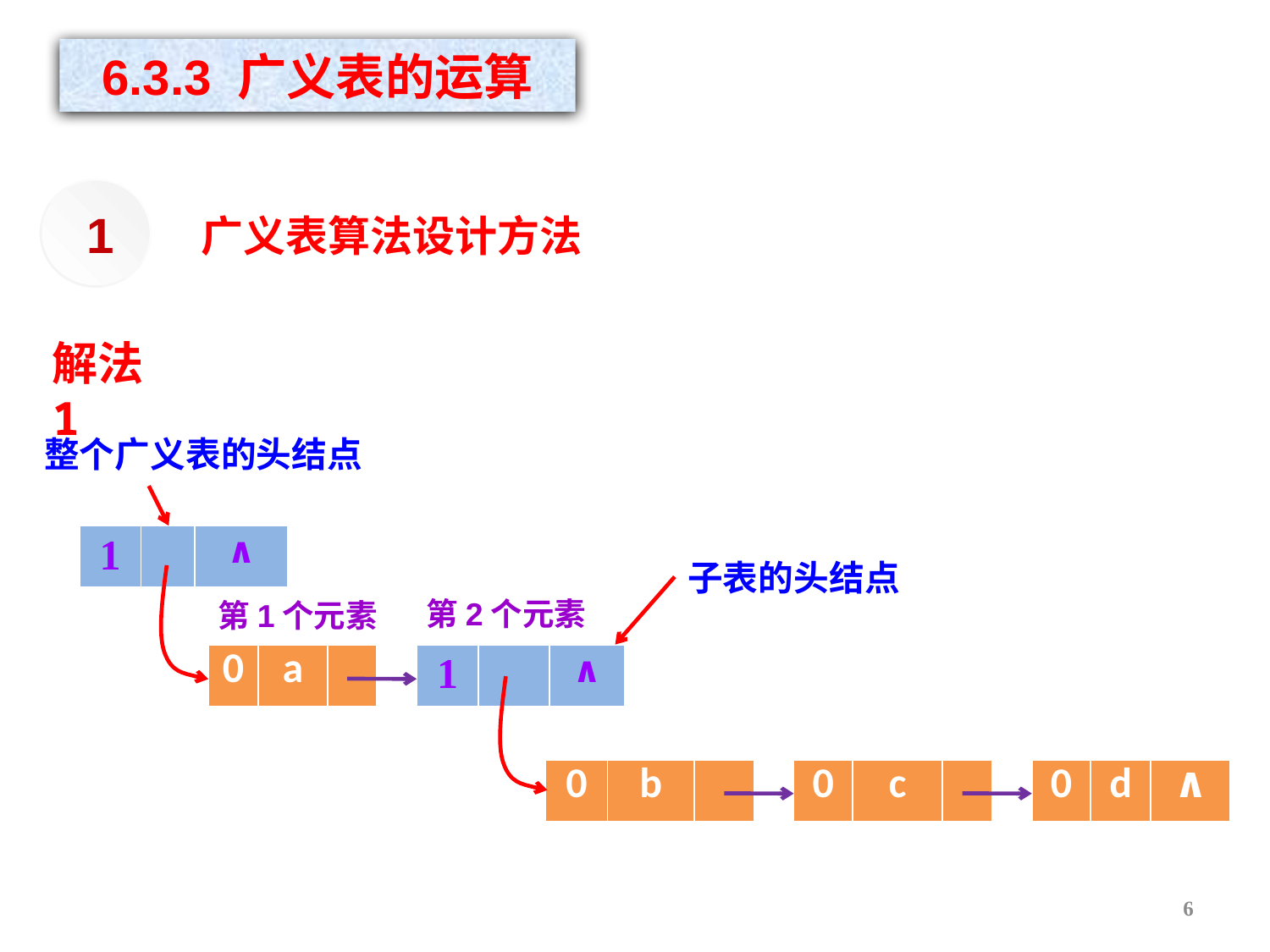

6.3.3 广义表的运算

1
 广义表算法设计方法
解法1
整个广义表的头结点
| 1 |  | ∧ |
| --- | --- | --- |
子表的头结点

第2个元素
第1个元素
| 0 | a |  |
| --- | --- | --- |
| 1 |  | ∧ |
| --- | --- | --- |

| 0 | b |  |
| --- | --- | --- |
| 0 | c |  |
| --- | --- | --- |
| 0 | d | ∧ |
| --- | --- | --- |
6